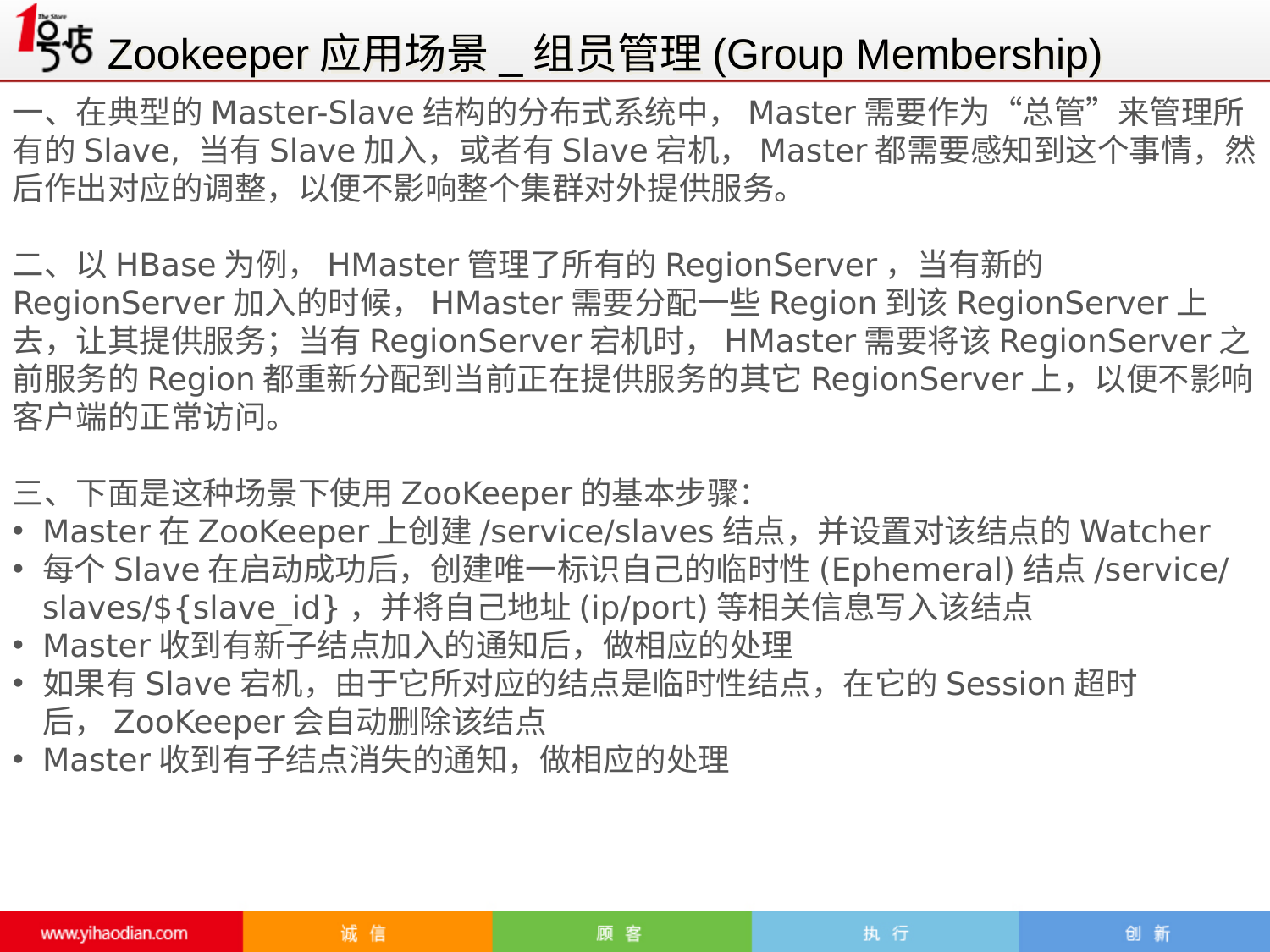

Zookeeper应用场景_组员管理(Group Membership)
一、在典型的Master-Slave结构的分布式系统中，Master需要作为“总管”来管理所有的Slave, 当有Slave加入，或者有Slave宕机，Master都需要感知到这个事情，然后作出对应的调整，以便不影响整个集群对外提供服务。

二、以HBase为例，HMaster管理了所有的RegionServer，当有新的RegionServer加入的时候，HMaster需要分配一些Region到该RegionServer上去，让其提供服务；当有RegionServer宕机时，HMaster需要将该RegionServer之前服务的Region都重新分配到当前正在提供服务的其它RegionServer上，以便不影响客户端的正常访问。

三、下面是这种场景下使用ZooKeeper的基本步骤：
Master在ZooKeeper上创建/service/slaves结点，并设置对该结点的Watcher
每个Slave在启动成功后，创建唯一标识自己的临时性(Ephemeral)结点/service/slaves/${slave_id}，并将自己地址(ip/port)等相关信息写入该结点
Master收到有新子结点加入的通知后，做相应的处理
如果有Slave宕机，由于它所对应的结点是临时性结点，在它的Session超时后，ZooKeeper会自动删除该结点
Master收到有子结点消失的通知，做相应的处理